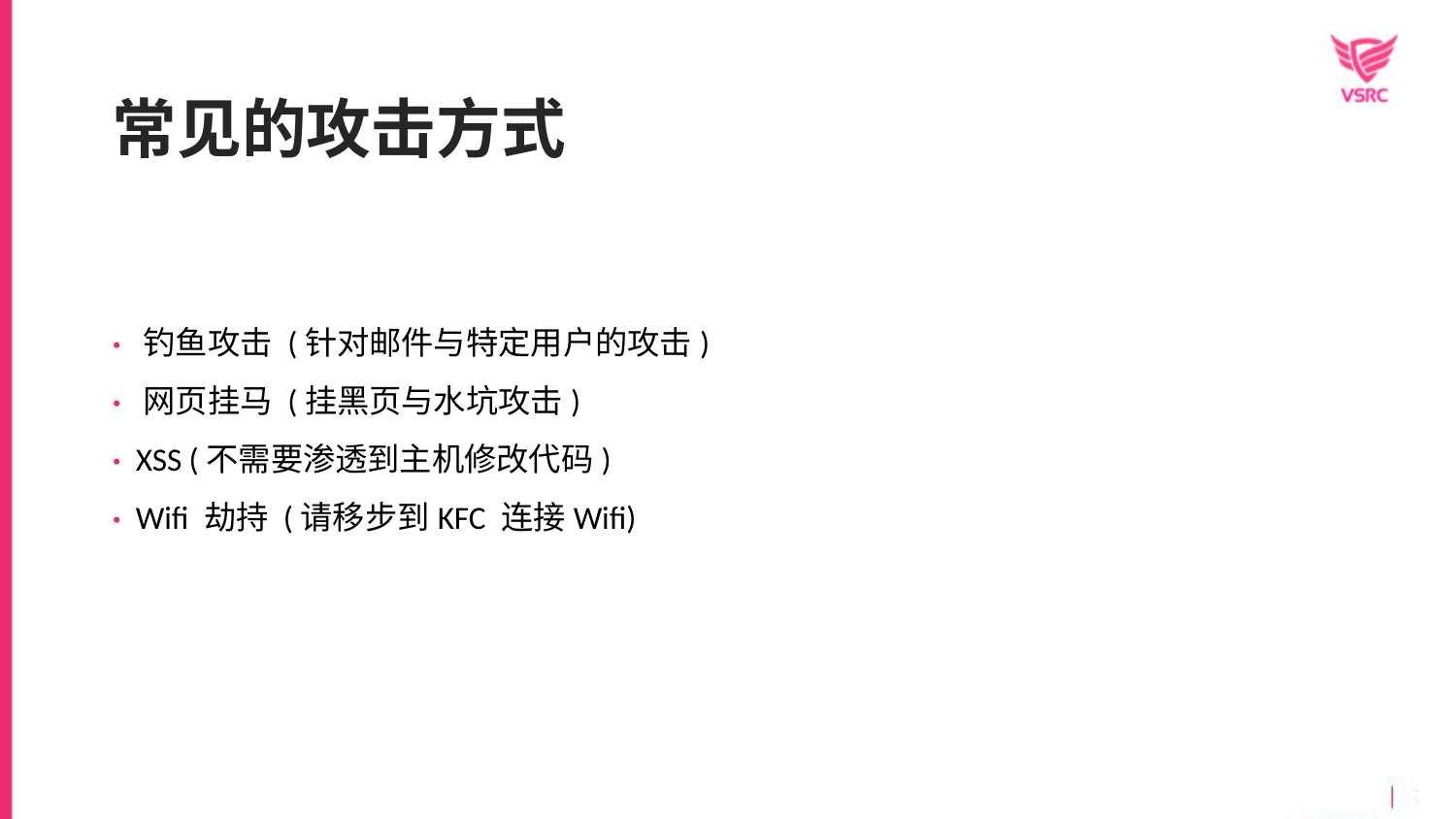

常见的攻击方式
·  钓鱼攻击 (针对邮件与特定用户的攻击)
·  网页挂马 (挂黑页与水坑攻击)
·  XSS (不需要渗透到主机修改代码)
·  Wifi 劫持 (请移步到KFC 连接Wifi)